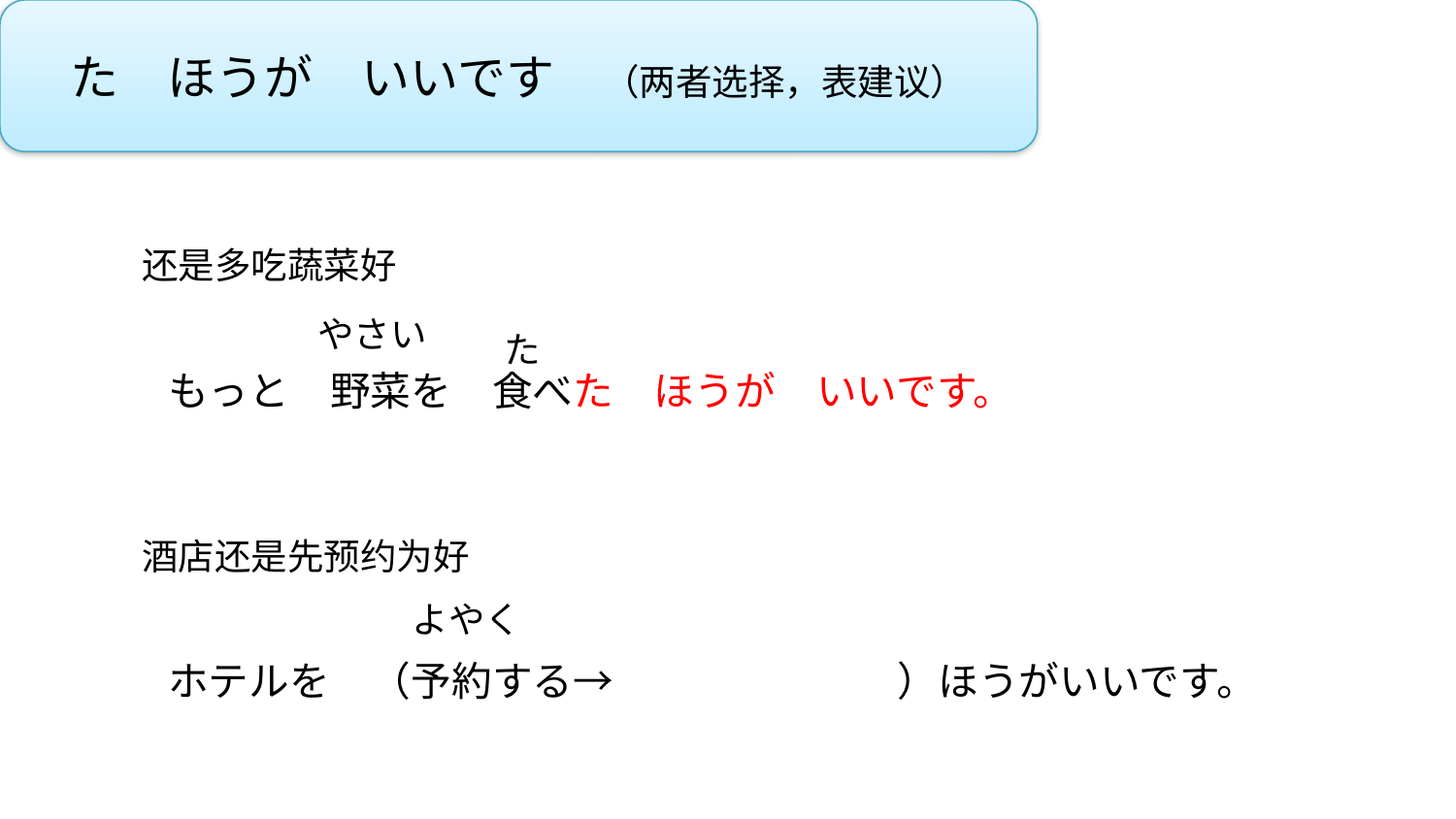

た　ほうが　いいです　（两者选择，表建议）
还是多吃蔬菜好
やさい
た
もっと　野菜を　食べた　ほうが　いいです。
酒店还是先预约为好
よやく
ホテルを　（予約する→　　　　　　　）ほうがいいです。